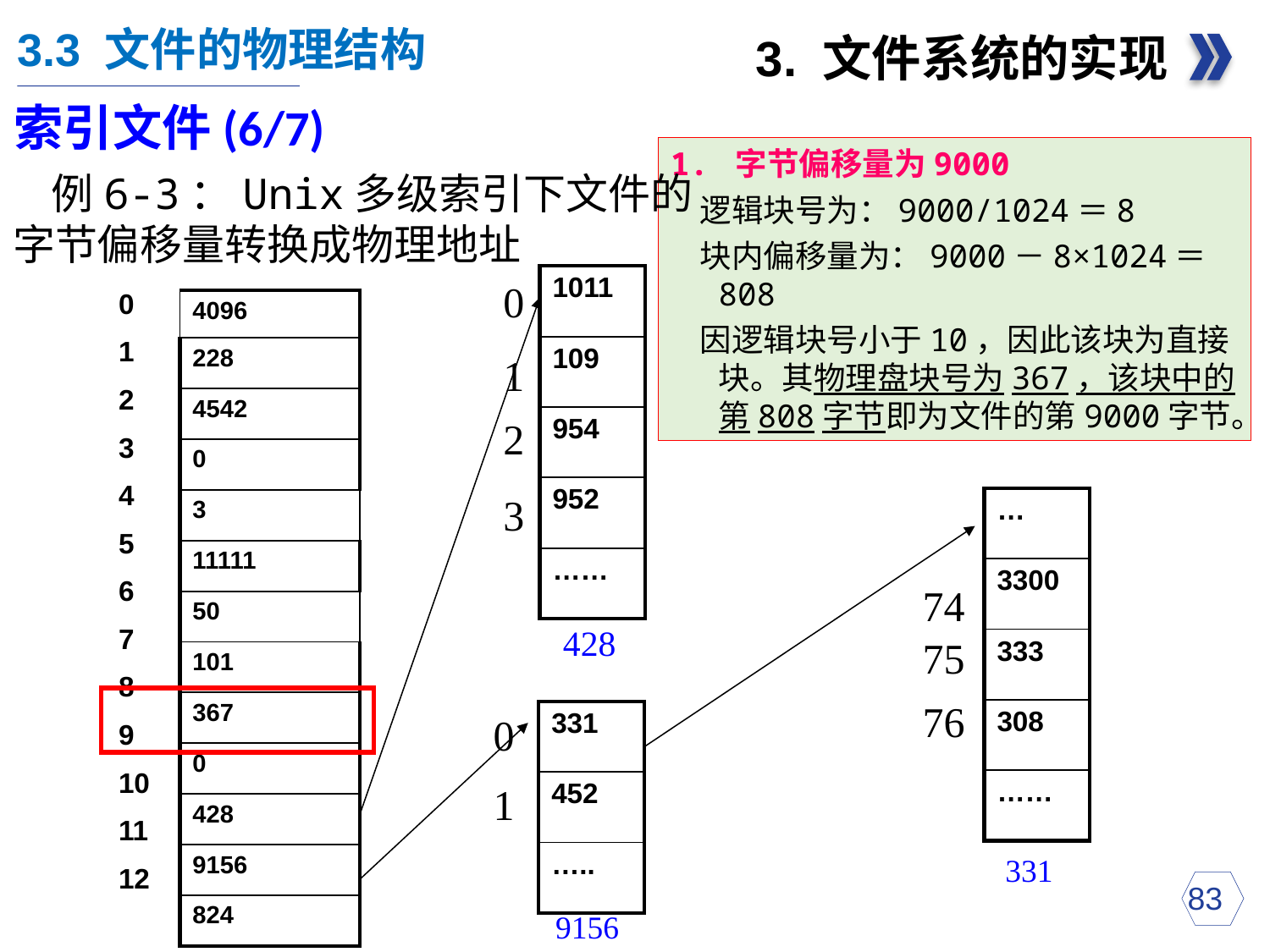

3.3 文件的物理结构
3. 文件系统的实现

索引文件(6/7)
1. 字节偏移量为9000
   逻辑块号为：9000/1024＝8
   块内偏移量为：9000－8×1024＝808
   因逻辑块号小于10，因此该块为直接块。其物理盘块号为367，该块中的第808字节即为文件的第9000字节。
   例6-3：Unix多级索引下文件的
字节偏移量转换成物理地址
| 1011 |
| --- |
| 109 |
| 954 |
| 952 |
| …… |
0
0
1
2
3
4
5
6
7
8
9
10
11
12
| 4096 |
| --- |
| 228 |
| 4542 |
| 0 |
| 3 |
| 11111 |
| 50 |
| 101 |
| 367 |
| 0 |
| 428 |
| 9156 |
| 824 |

1
2
3
| … |
| --- |
| 3300 |
| 333 |
| 308 |
| …… |

74
428
75

76
| 331 |
| --- |
| 452 |
| ….. |
0

1
331

 83
9156